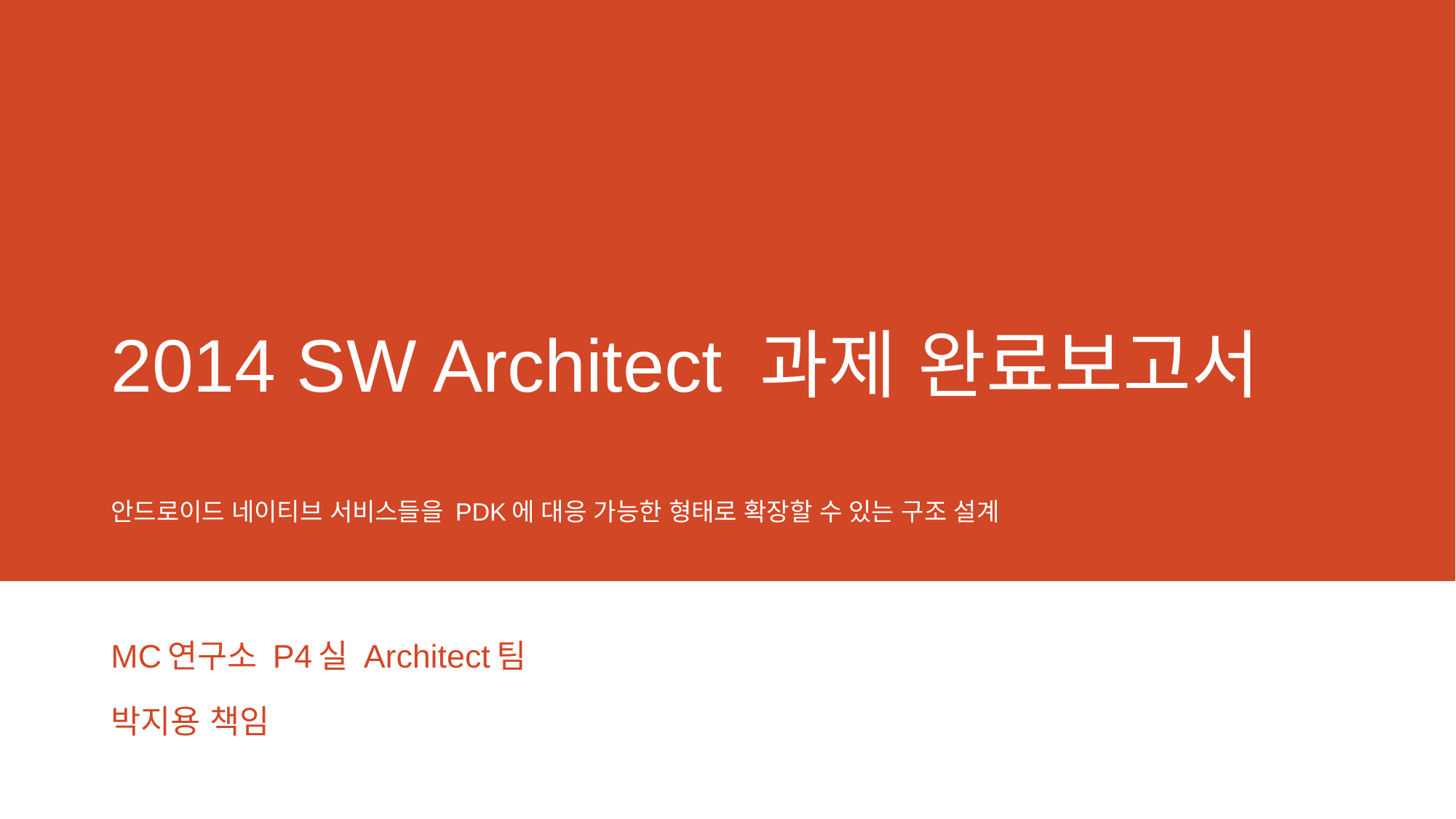

# 2014 SW Architect 과제 완료보고서 안드로이드 네이티브 서비스들을 PDK에 대응 가능한 형태로 확장할 수 있는 구조 설계
MC연구소 P4실 Architect팀
박지용 책임